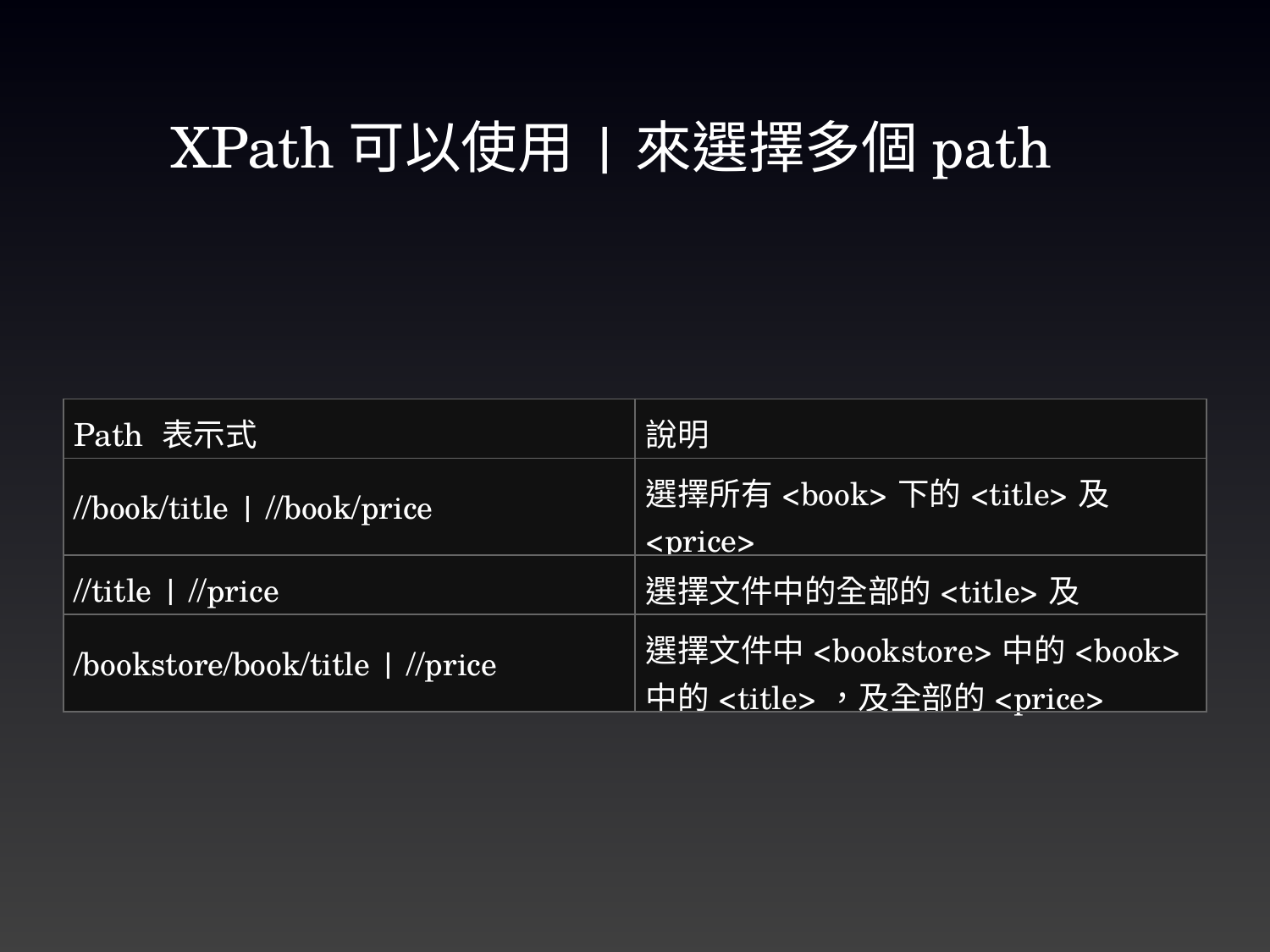

XPath可以使用|來選擇多個path
| Path 表示式 | 說明 |
| --- | --- |
| //book/title | //book/price | 選擇所有<book>下的<title>及<price> |
| //title | //price | 選擇文件中的全部的<title>及<price> |
| /bookstore/book/title | //price | 選擇文件中<bookstore>中的<book>中的<title>，及全部的<price> |